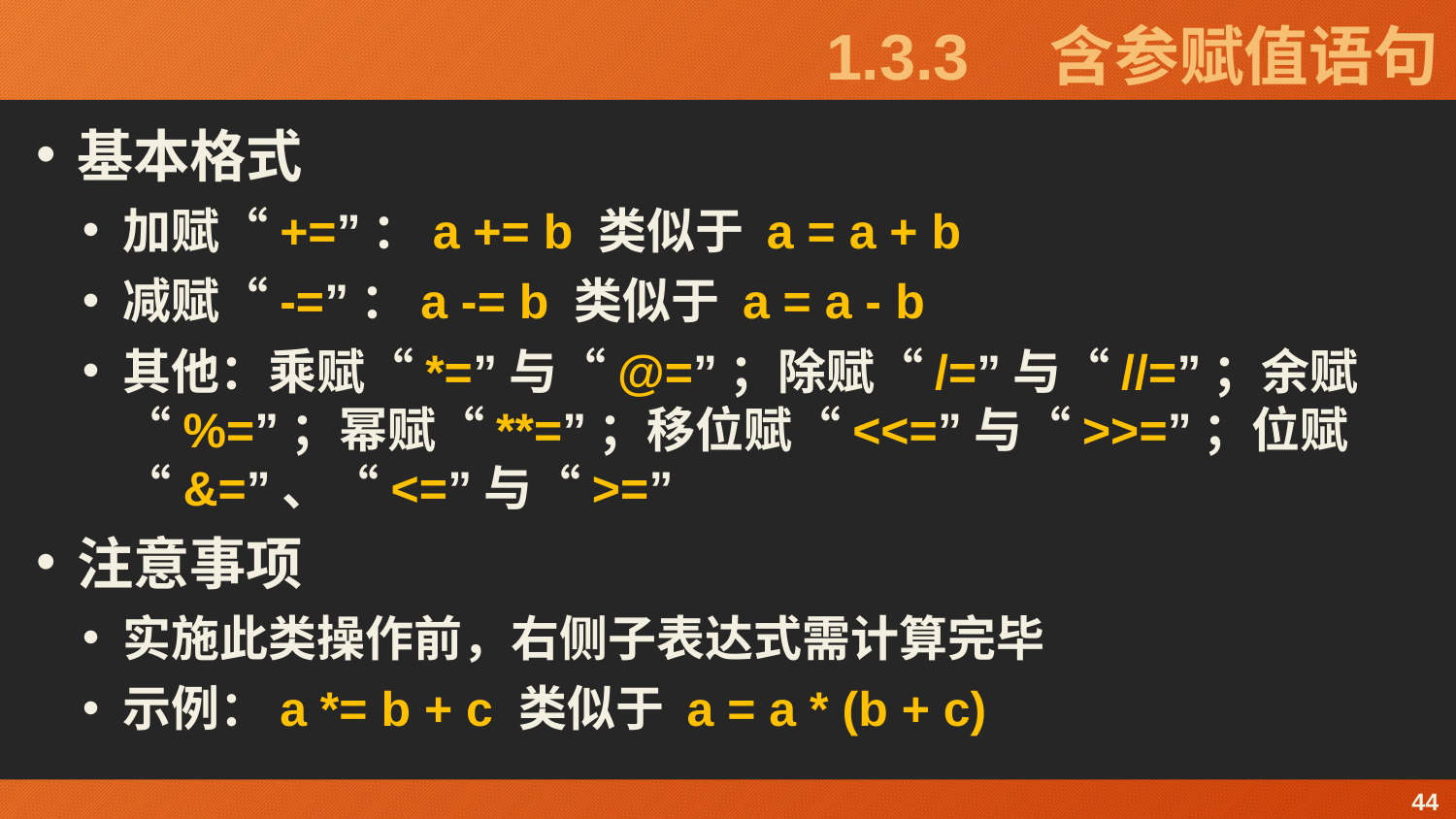

# 1.3.3　含参赋值语句
基本格式
加赋“+=”：a += b 类似于 a = a + b
减赋“-=”：a -= b 类似于 a = a - b
其他：乘赋“*=”与“@=”；除赋“/=”与“//=”；余赋“%=”；幂赋“**=”；移位赋“<<=”与“>>=”；位赋“&=”、“<=”与“>=”
注意事项
实施此类操作前，右侧子表达式需计算完毕
示例：a *= b + c 类似于 a = a * (b + c)
44